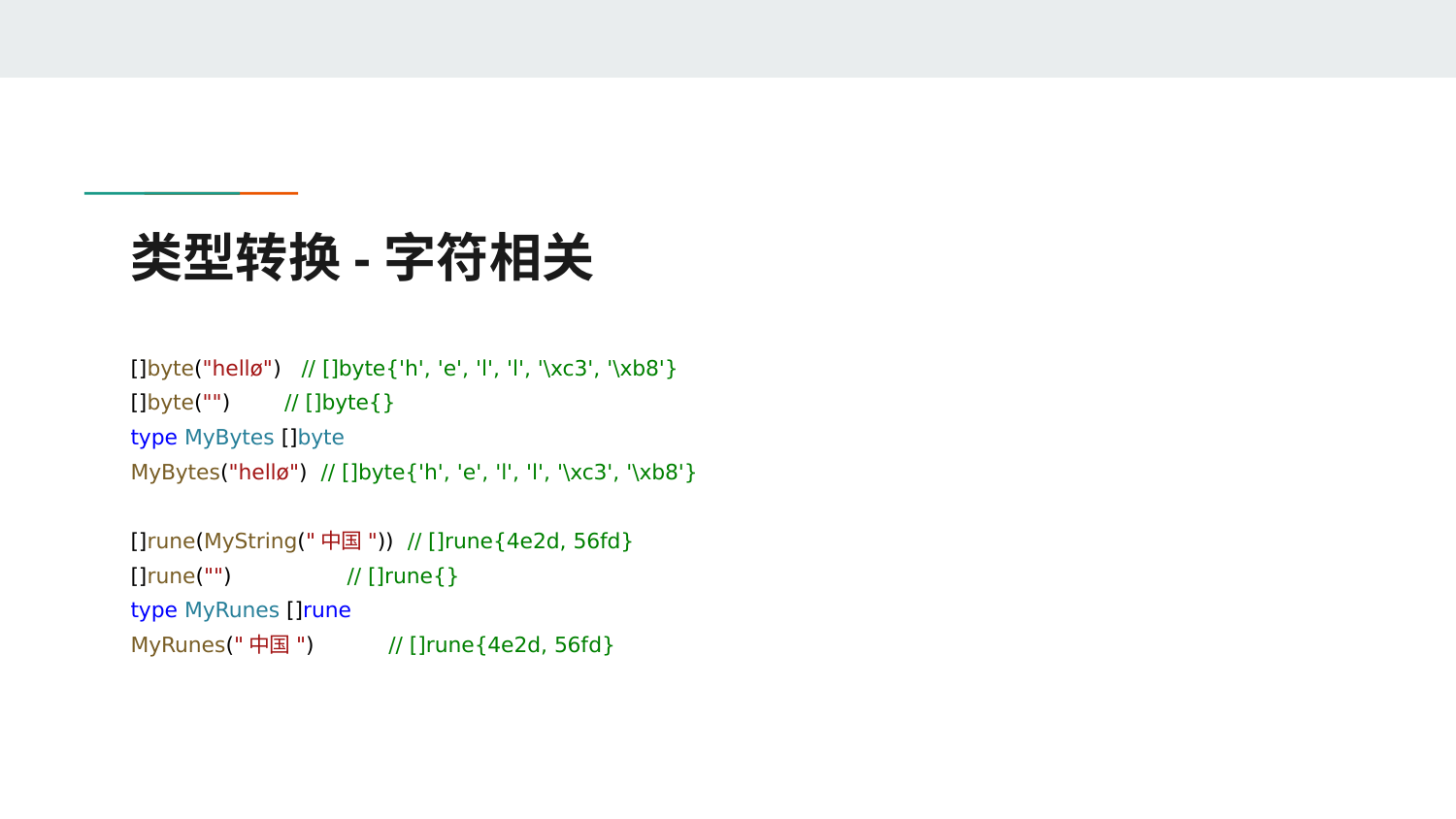

# 类型转换-字符相关
[]byte("hellø")   // []byte{'h', 'e', 'l', 'l', '\xc3', '\xb8'}
[]byte("")        // []byte{}
type MyBytes []byte
MyBytes("hellø")  // []byte{'h', 'e', 'l', 'l', '\xc3', '\xb8'}

[]rune(MyString("中国"))  // []rune{4e2d, 56fd}
[]rune("")                 // []rune{}
type MyRunes []rune
MyRunes("中国")           // []rune{4e2d, 56fd}